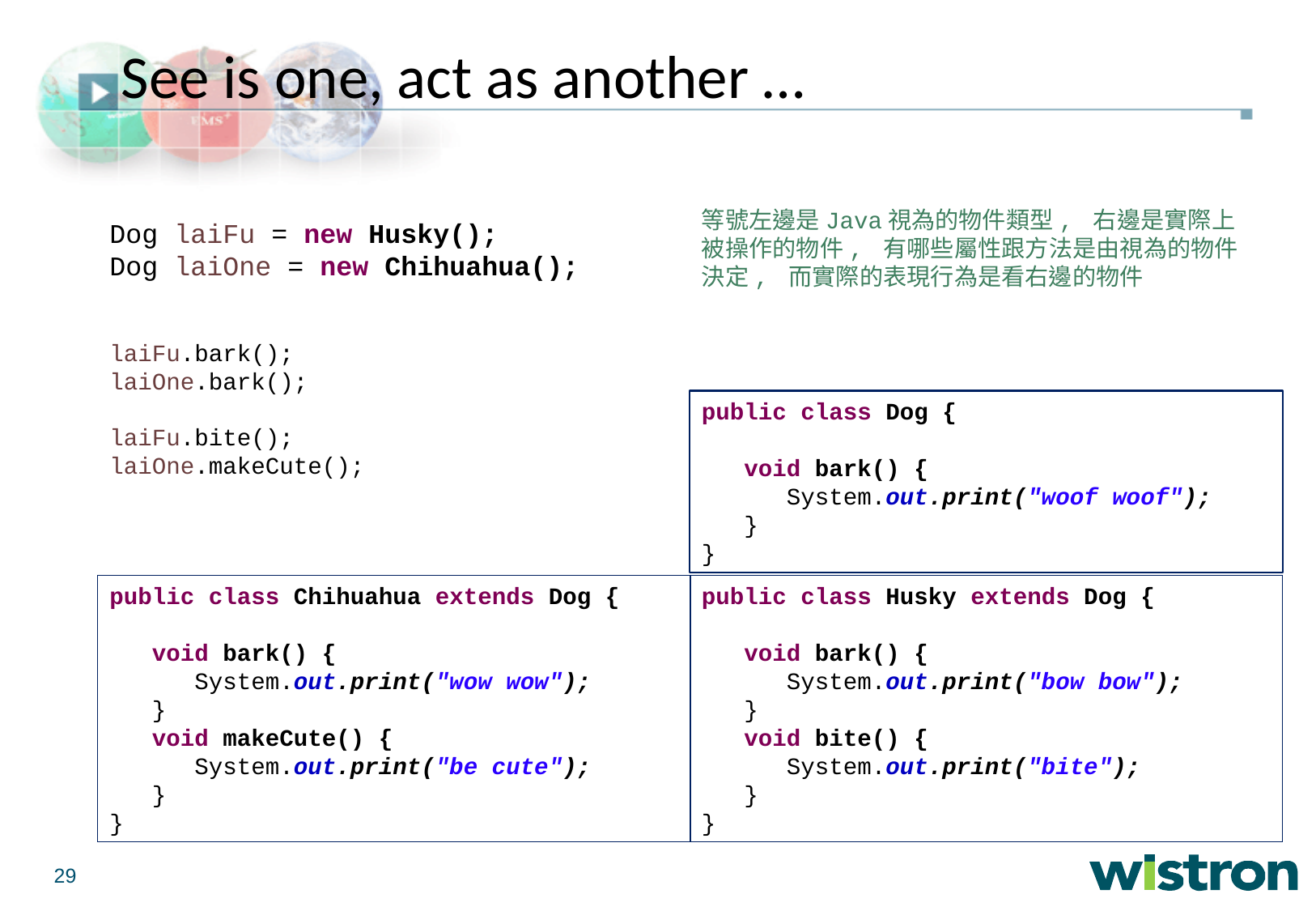

See is one, act as another …
等號左邊是Java視為的物件類型, 右邊是實際上被操作的物件, 有哪些屬性跟方法是由視為的物件決定, 而實際的表現行為是看右邊的物件
Dog laiFu = new Husky();
Dog laiOne = new Chihuahua();

laiFu.bark();
laiOne.bark();

laiFu.bite();
laiOne.makeCute();
public class Dog {

   void bark() {
      System.out.print("woof woof");
   }
}
public class Chihuahua extends Dog {

   void bark() {
      System.out.print("wow wow");
   }
   void makeCute() {
      System.out.print("be cute");
   }
}
public class Husky extends Dog {

   void bark() {
      System.out.print("bow bow");
   }
   void bite() {
      System.out.print("bite");
   }
}